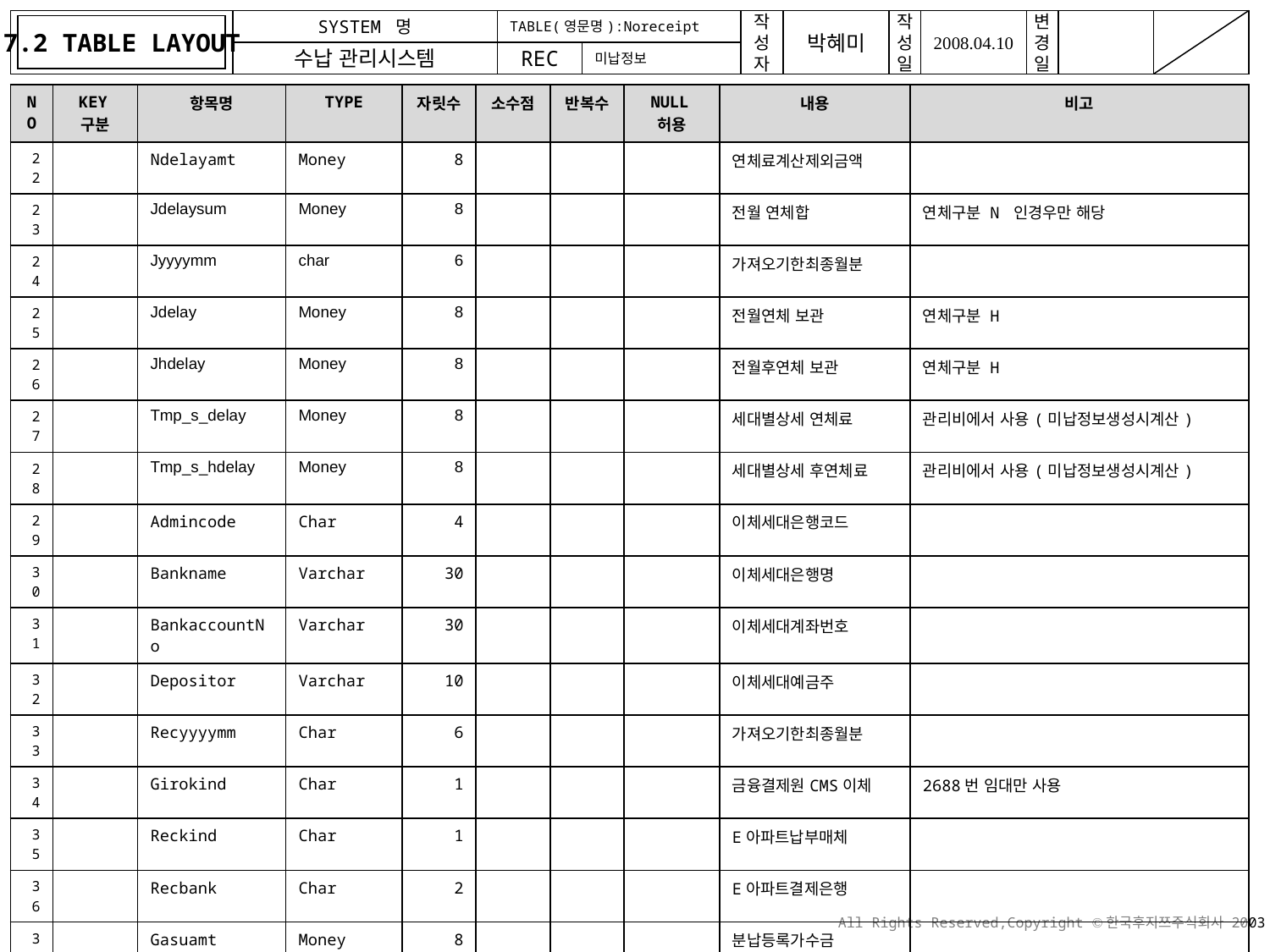

7.2 TABLE LAYOUT
TABLE(영문명):Noreceipt
미납정보
| NO | KEY구분 | 항목명 | TYPE | 자릿수 | 소수점 | 반복수 | NULL허용 | 내용 | 비고 |
| --- | --- | --- | --- | --- | --- | --- | --- | --- | --- |
| 22 |  | Ndelayamt | Money | 8 |  |  |  | 연체료계산제외금액 |  |
| 23 |  | Jdelaysum | Money | 8 |  |  |  | 전월 연체합 | 연체구분 N 인경우만 해당 |
| 24 |  | Jyyyymm | char | 6 |  |  |  | 가져오기한최종월분 |  |
| 25 |  | Jdelay | Money | 8 |  |  |  | 전월연체 보관 | 연체구분 H |
| 26 |  | Jhdelay | Money | 8 |  |  |  | 전월후연체 보관 | 연체구분 H |
| 27 |  | Tmp\_s\_delay | Money | 8 |  |  |  | 세대별상세 연체료 | 관리비에서 사용(미납정보생성시계산) |
| 28 |  | Tmp\_s\_hdelay | Money | 8 |  |  |  | 세대별상세 후연체료 | 관리비에서 사용(미납정보생성시계산) |
| 29 |  | Admincode | Char | 4 |  |  |  | 이체세대은행코드 |  |
| 30 |  | Bankname | Varchar | 30 |  |  |  | 이체세대은행명 |  |
| 31 |  | BankaccountNo | Varchar | 30 |  |  |  | 이체세대계좌번호 |  |
| 32 |  | Depositor | Varchar | 10 |  |  |  | 이체세대예금주 |  |
| 33 |  | Recyyyymm | Char | 6 |  |  |  | 가져오기한최종월분 |  |
| 34 |  | Girokind | Char | 1 |  |  |  | 금융결제원CMS이체 | 2688번 임대만 사용 |
| 35 |  | Reckind | Char | 1 |  |  |  | E아파트납부매체 |  |
| 36 |  | Recbank | Char | 2 |  |  |  | E아파트결제은행 |  |
| 37 |  | Gasuamt | Money | 8 |  |  |  | 분납등록가수금 |  |
|  |  |  |  |  |  |  |  |  |  |